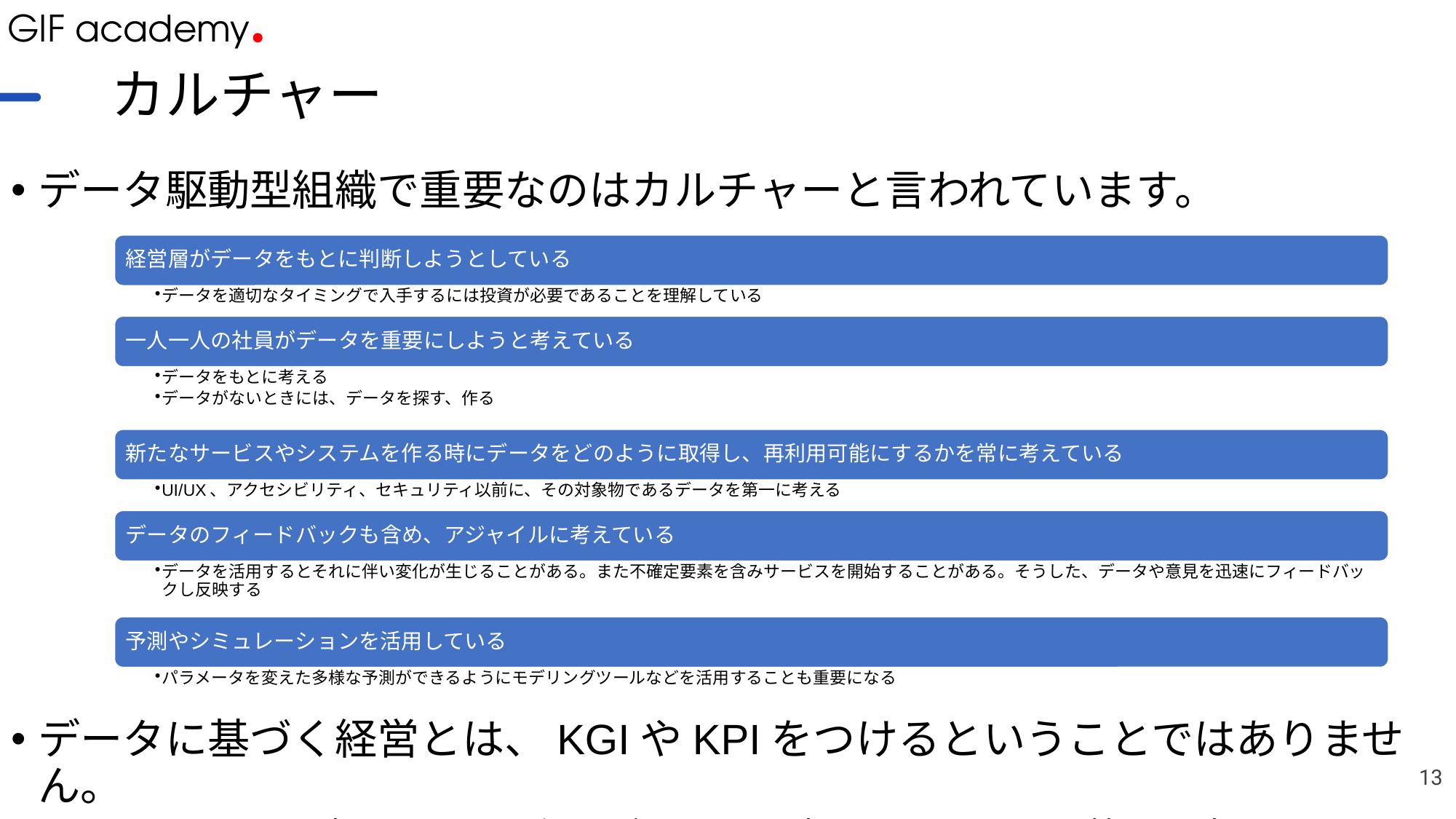

# カルチャー
データ駆動型組織で重要なのはカルチャーと言われています。

データに基づく経営とは、KGIやKPIをつけるということではありません。
KGIやKPIは適正につける必要がある。不適切なKGIやKPI管理は害悪でしかない
経営層がデータをもとに判断しようとしている
データを適切なタイミングで入手するには投資が必要であることを理解している
一人一人の社員がデータを重要にしようと考えている
データをもとに考える
データがないときには、データを探す、作る
新たなサービスやシステムを作る時にデータをどのように取得し、再利用可能にするかを常に考えている
UI/UX、アクセシビリティ、セキュリティ以前に、その対象物であるデータを第一に考える
データのフィードバックも含め、アジャイルに考えている
データを活用するとそれに伴い変化が生じることがある。また不確定要素を含みサービスを開始することがある。そうした、データや意見を迅速にフィードバックし反映する
予測やシミュレーションを活用している
パラメータを変えた多様な予測ができるようにモデリングツールなどを活用することも重要になる
13